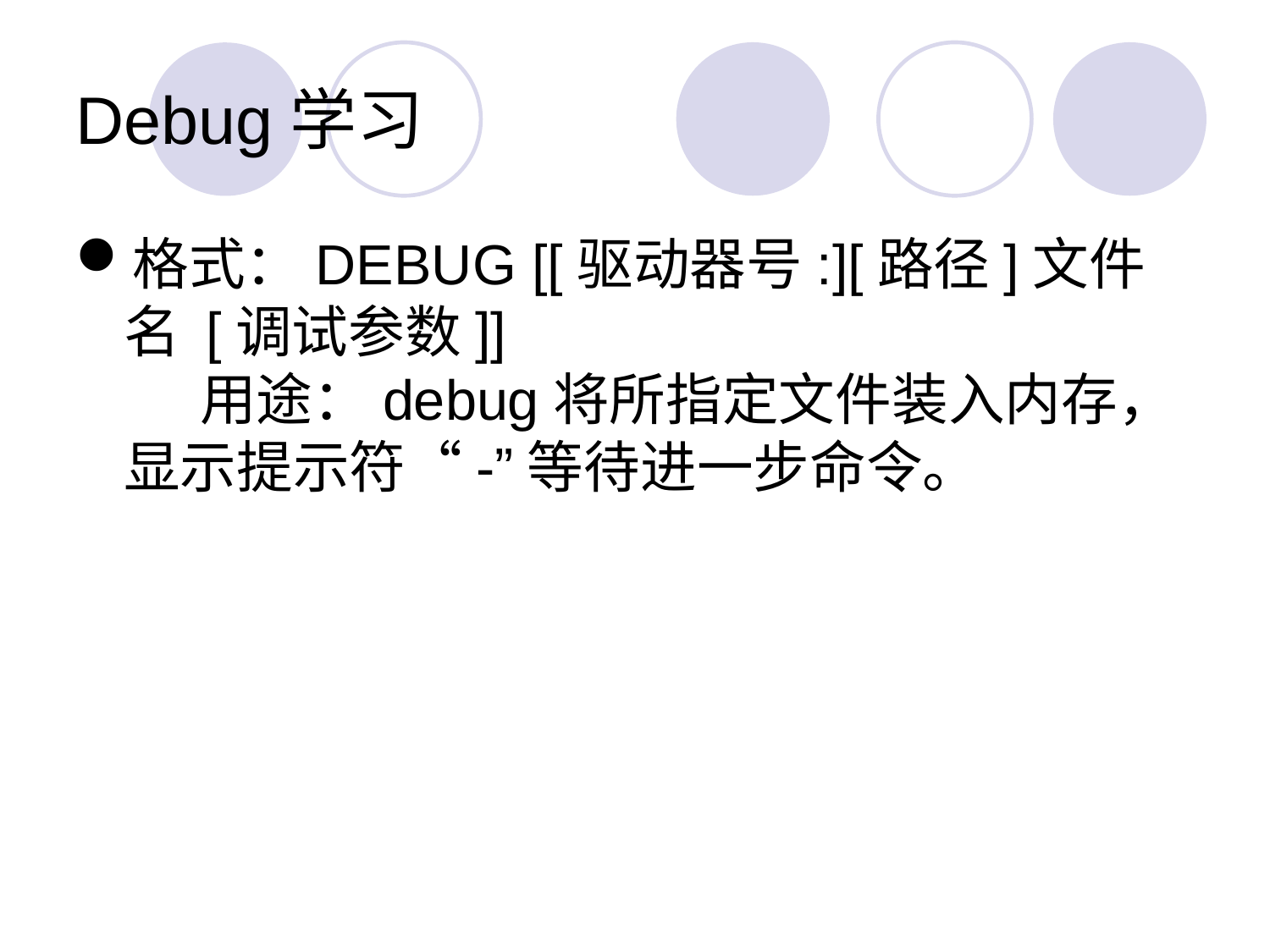

# Debug学习
格式：DEBUG [[驱动器号:][路径]文件名 [调试参数]]
    用途：debug将所指定文件装入内存，显示提示符“-”等待进一步命令。